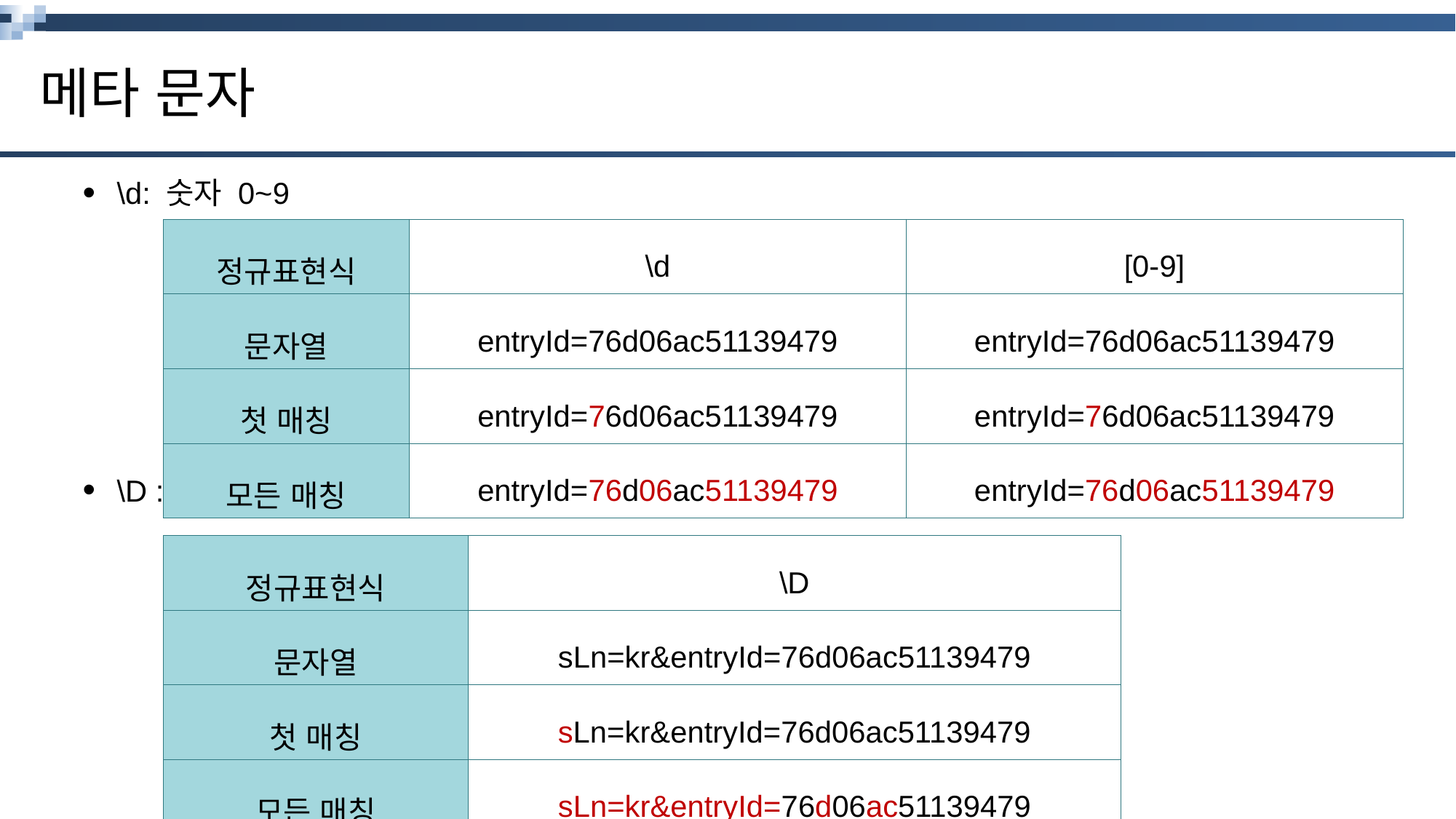

# 메타 문자
\d: 숫자 0~9

\D : 숫자 아닌 문자
| 정규표현식 | \d | [0-9] |
| --- | --- | --- |
| 문자열 | entryId=76d06ac51139479 | entryId=76d06ac51139479 |
| 첫 매칭 | entryId=76d06ac51139479 | entryId=76d06ac51139479 |
| 모든 매칭 | entryId=76d06ac51139479 | entryId=76d06ac51139479 |
| 정규표현식 | \D |
| --- | --- |
| 문자열 | sLn=kr&entryId=76d06ac51139479 |
| 첫 매칭 | sLn=kr&entryId=76d06ac51139479 |
| 모든 매칭 | sLn=kr&entryId=76d06ac51139479 |